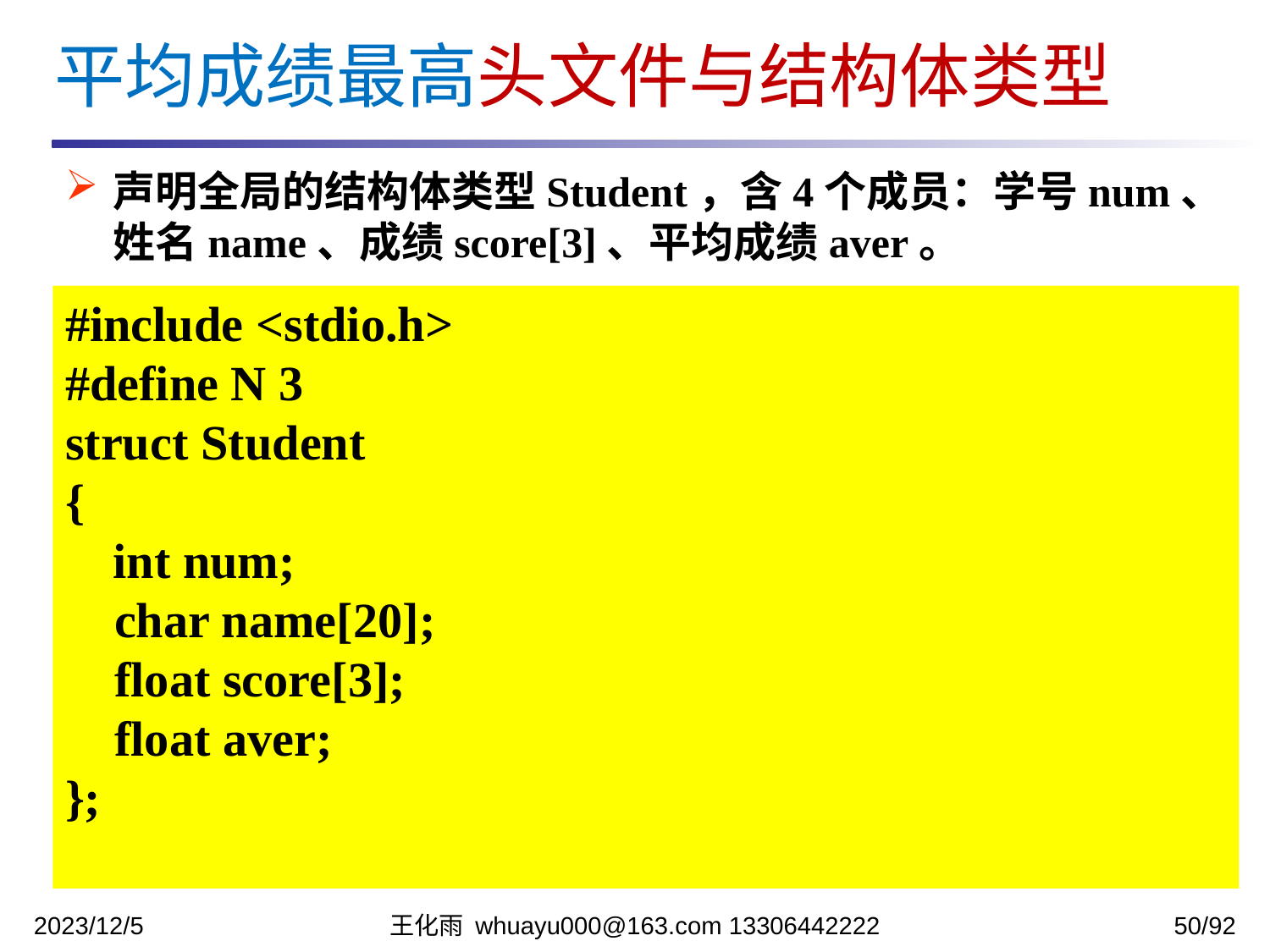

平均成绩最高头文件与结构体类型
声明全局的结构体类型Student，含4个成员：学号num、姓名name、成绩score[3]、平均成绩aver。
#include <stdio.h>
#define N 3
struct Student
{
	int num;
    char name[20];
    float score[3];
    float aver;
};
2023/12/5
王化雨 whuayu000@163.com 13306442222
50/92